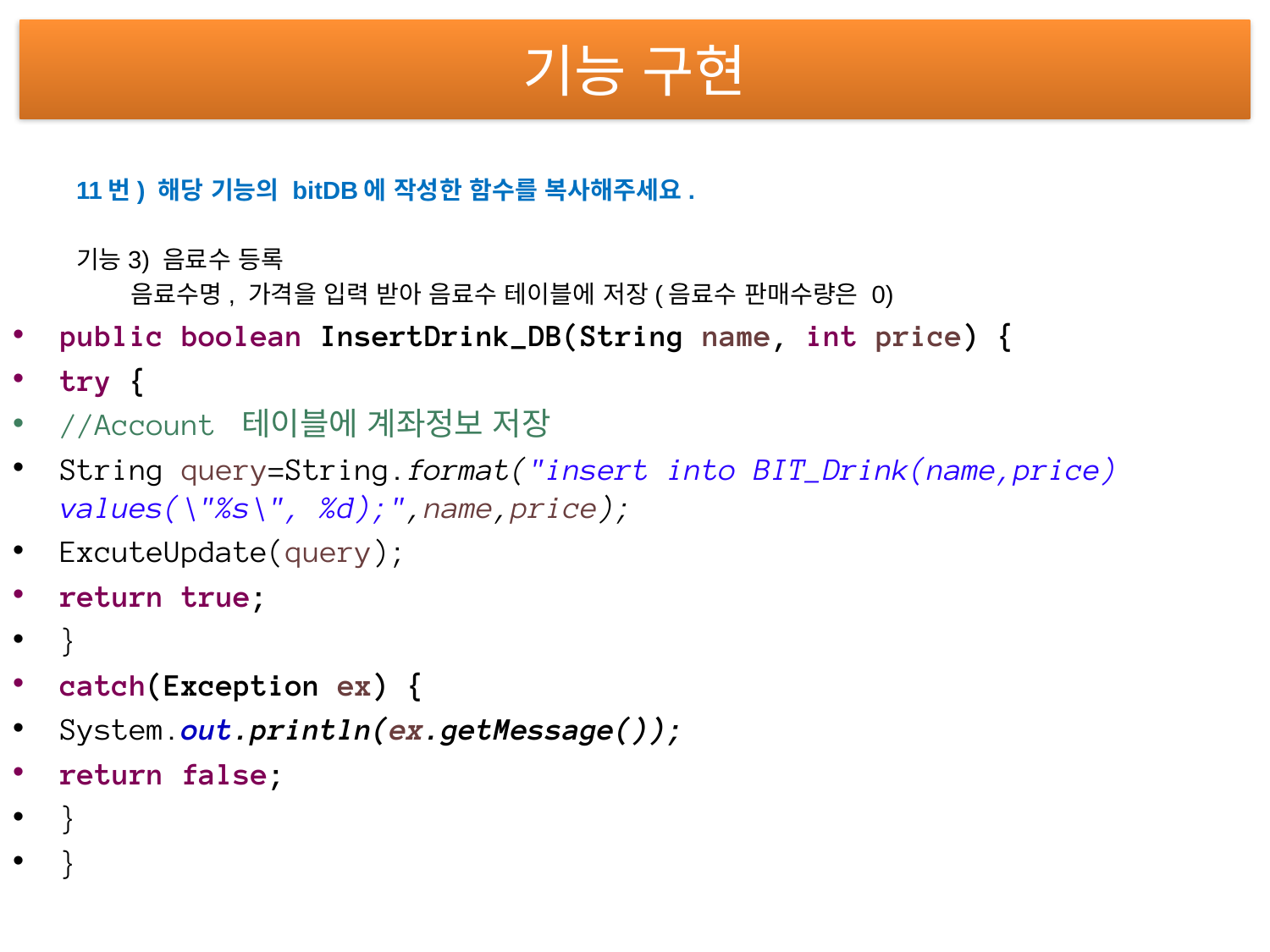

# 기능 구현
11번) 해당 기능의 bitDB에 작성한 함수를 복사해주세요.

기능3) 음료수 등록
       음료수명, 가격을 입력 받아 음료수 테이블에 저장(음료수 판매수량은 0)
public boolean InsertDrink_DB(String name, int price) {
try {
//Account 테이블에 계좌정보 저장
String query=String.format("insert into BIT_Drink(name,price) values(\"%s\", %d);",name,price);
ExcuteUpdate(query);
return true;
}
catch(Exception ex) {
System.out.println(ex.getMessage());
return false;
}
}